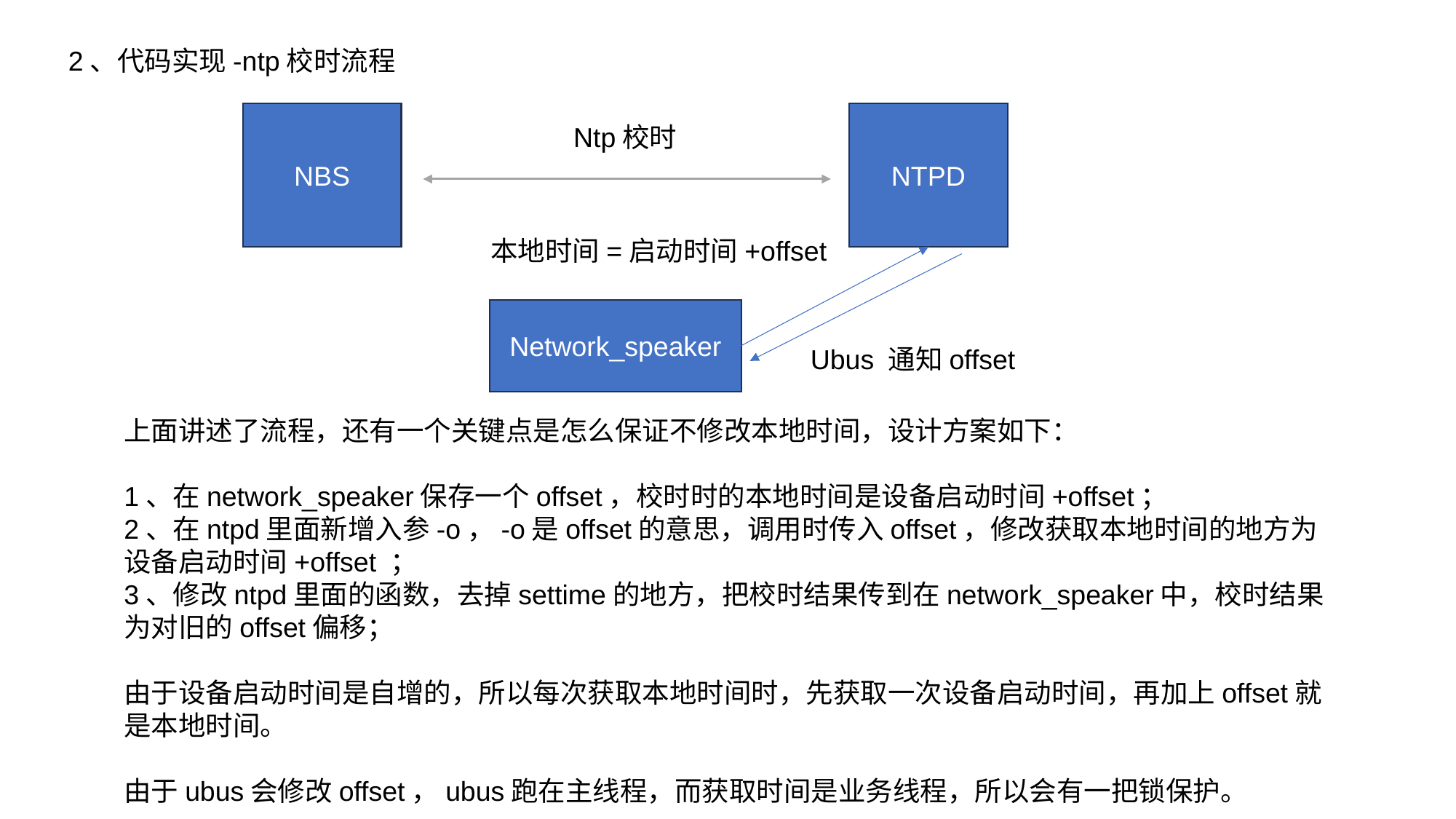

2、代码实现-ntp校时流程
NBS
NTPD
Ntp校时
本地时间=启动时间+offset
Network_speaker
Ubus 通知offset
上面讲述了流程，还有一个关键点是怎么保证不修改本地时间，设计方案如下：

1、在network_speaker保存一个offset，校时时的本地时间是设备启动时间+offset；
2、在ntpd里面新增入参-o，-o是offset的意思，调用时传入offset，修改获取本地时间的地方为设备启动时间+offset ；
3、修改ntpd里面的函数，去掉settime的地方，把校时结果传到在network_speaker中，校时结果为对旧的offset偏移；

由于设备启动时间是自增的，所以每次获取本地时间时，先获取一次设备启动时间，再加上offset就是本地时间。

由于ubus会修改offset，ubus跑在主线程，而获取时间是业务线程，所以会有一把锁保护。